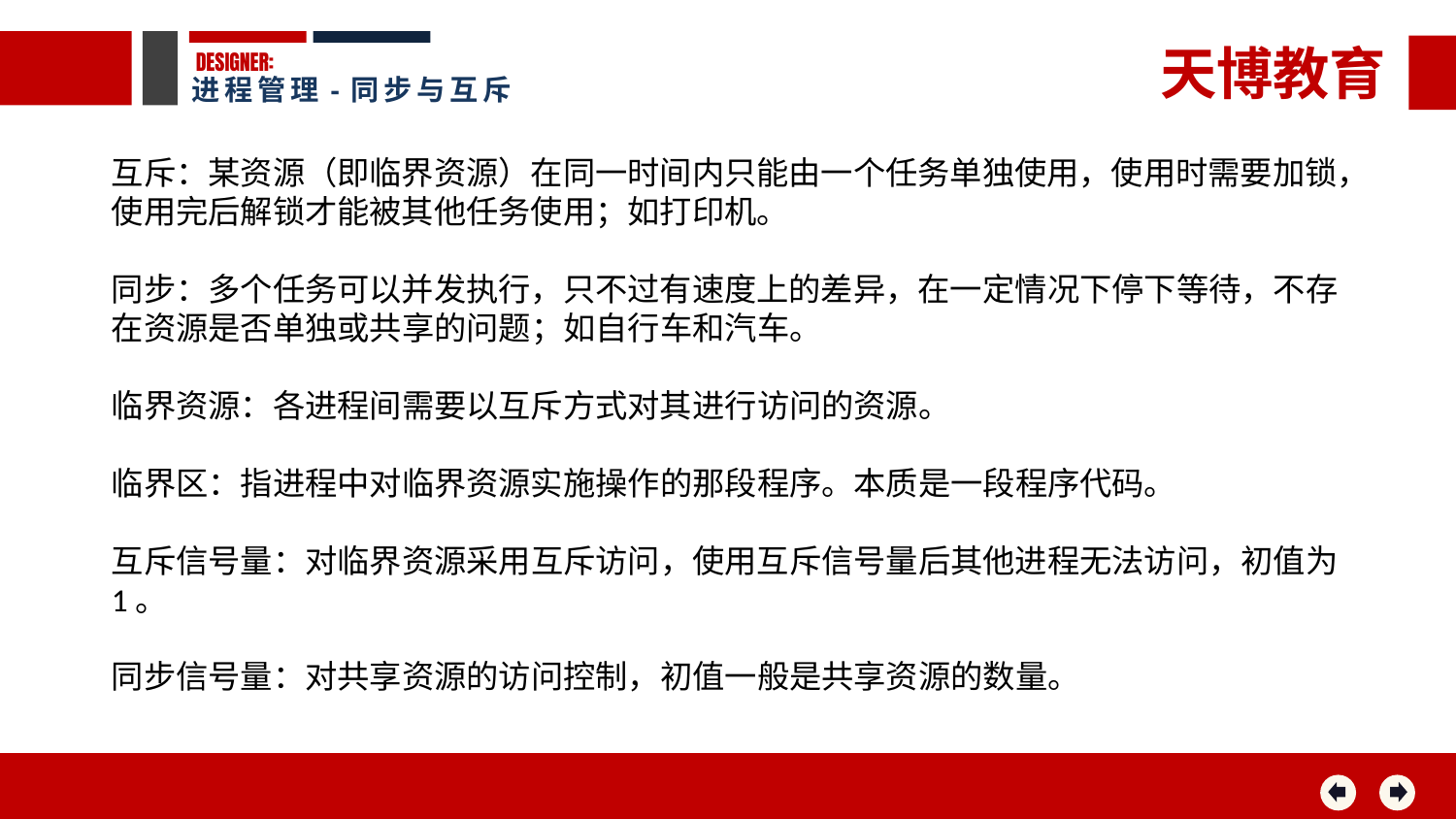

天博教育
DESIGNER:
进程管理-同步与互斥
互斥：某资源（即临界资源）在同一时间内只能由一个任务单独使用，使用时需要加锁，使用完后解锁才能被其他任务使用；如打印机。

同步：多个任务可以并发执行，只不过有速度上的差异，在一定情况下停下等待，不存在资源是否单独或共享的问题；如自行车和汽车。

临界资源：各进程间需要以互斥方式对其进行访问的资源。

临界区：指进程中对临界资源实施操作的那段程序。本质是一段程序代码。

互斥信号量：对临界资源采用互斥访问，使用互斥信号量后其他进程无法访问，初值为1。

同步信号量：对共享资源的访问控制，初值一般是共享资源的数量。